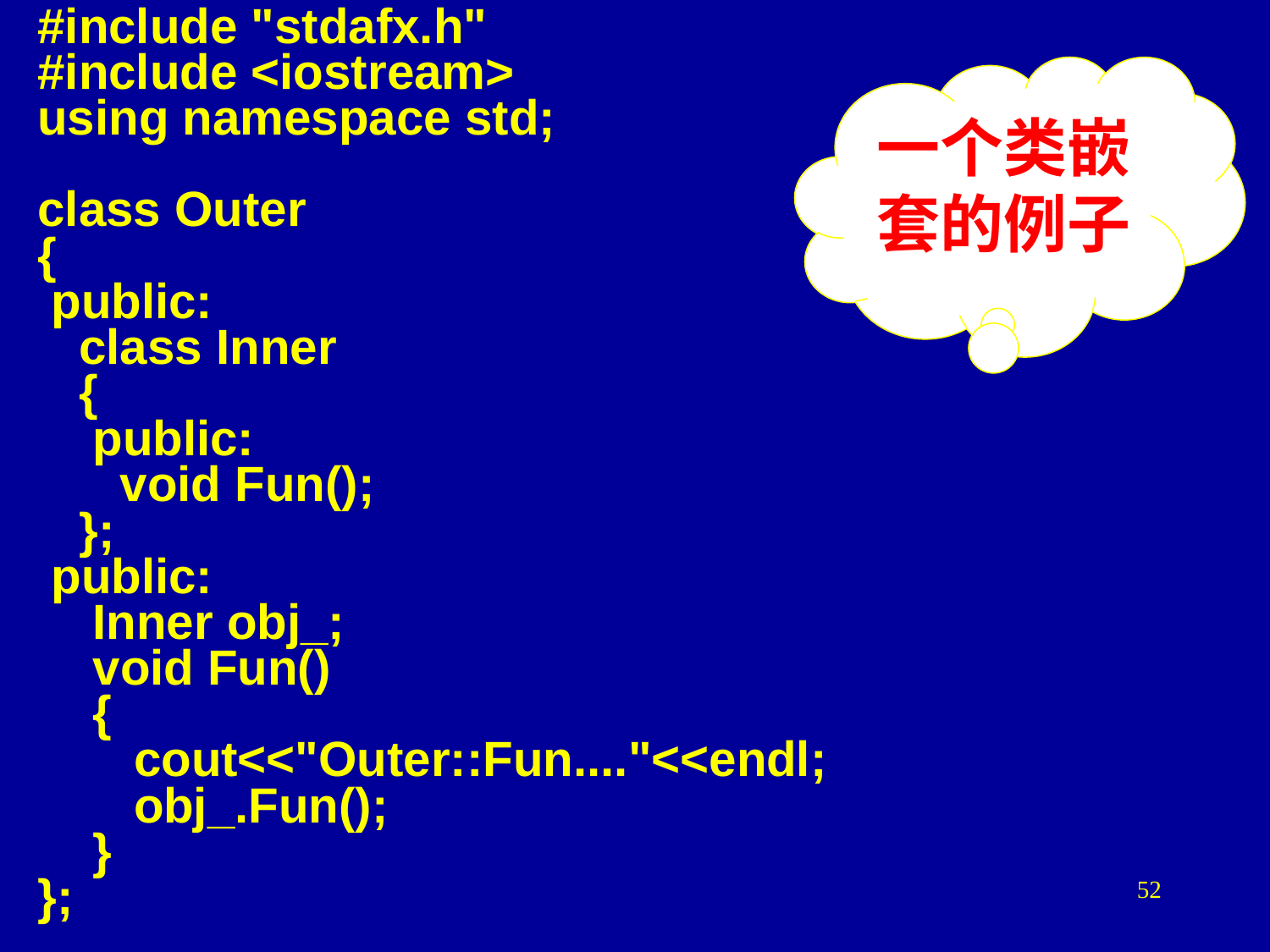

#include "stdafx.h"
#include <iostream>
using namespace std;

class Outer
{
 public:
   class Inner
   {
    public:
      void Fun();
   };
 public:
    Inner obj_;
    void Fun()
    {
       cout<<"Outer::Fun...."<<endl;
       obj_.Fun();
    }
};
一个类嵌套的例子
52